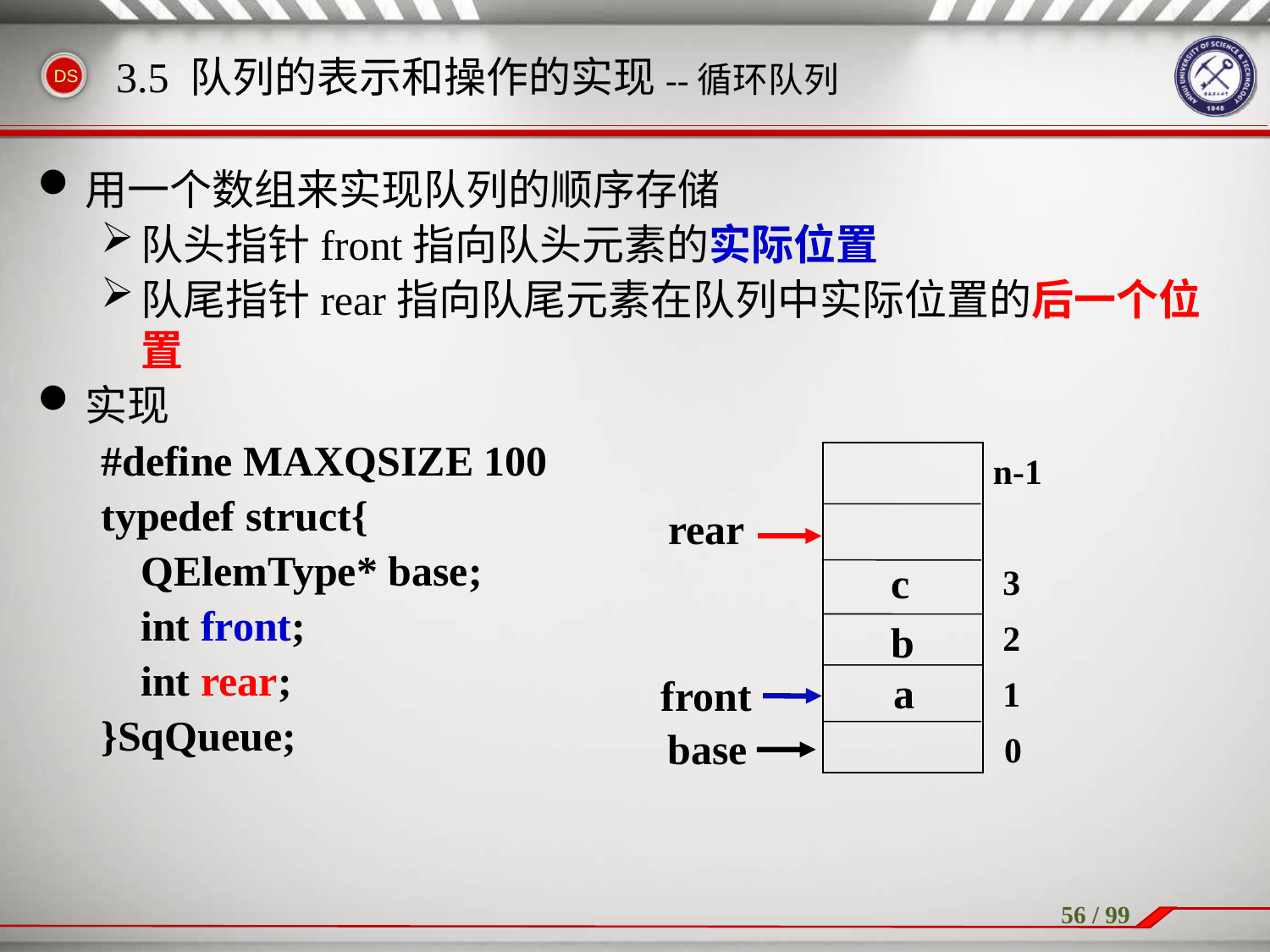

# 3.5 队列的表示和操作的实现--循环队列
用一个数组来实现队列的顺序存储
队头指针front指向队头元素的实际位置
队尾指针rear指向队尾元素在队列中实际位置的后一个位置
实现
#define MAXQSIZE 100
typedef struct{
	QElemType* base;
	int front;
	int rear;
}SqQueue;

n-1
rear

3
 c

2

 b
front

1
 a

base
0